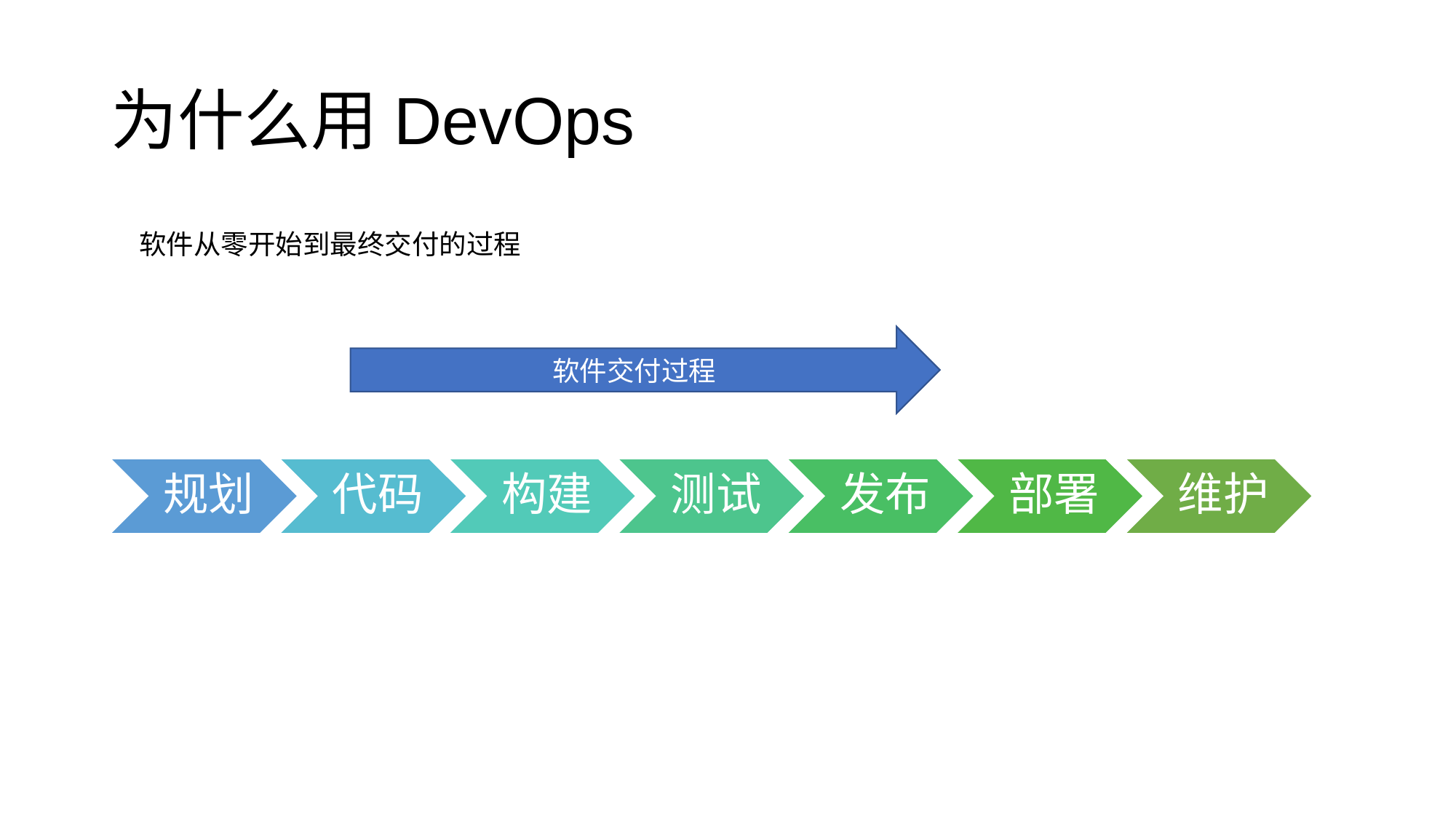

# 为什么用DevOps
软件从零开始到最终交付的过程
规划
代码
构建
测试
发布
部署
维护
软件交付过程